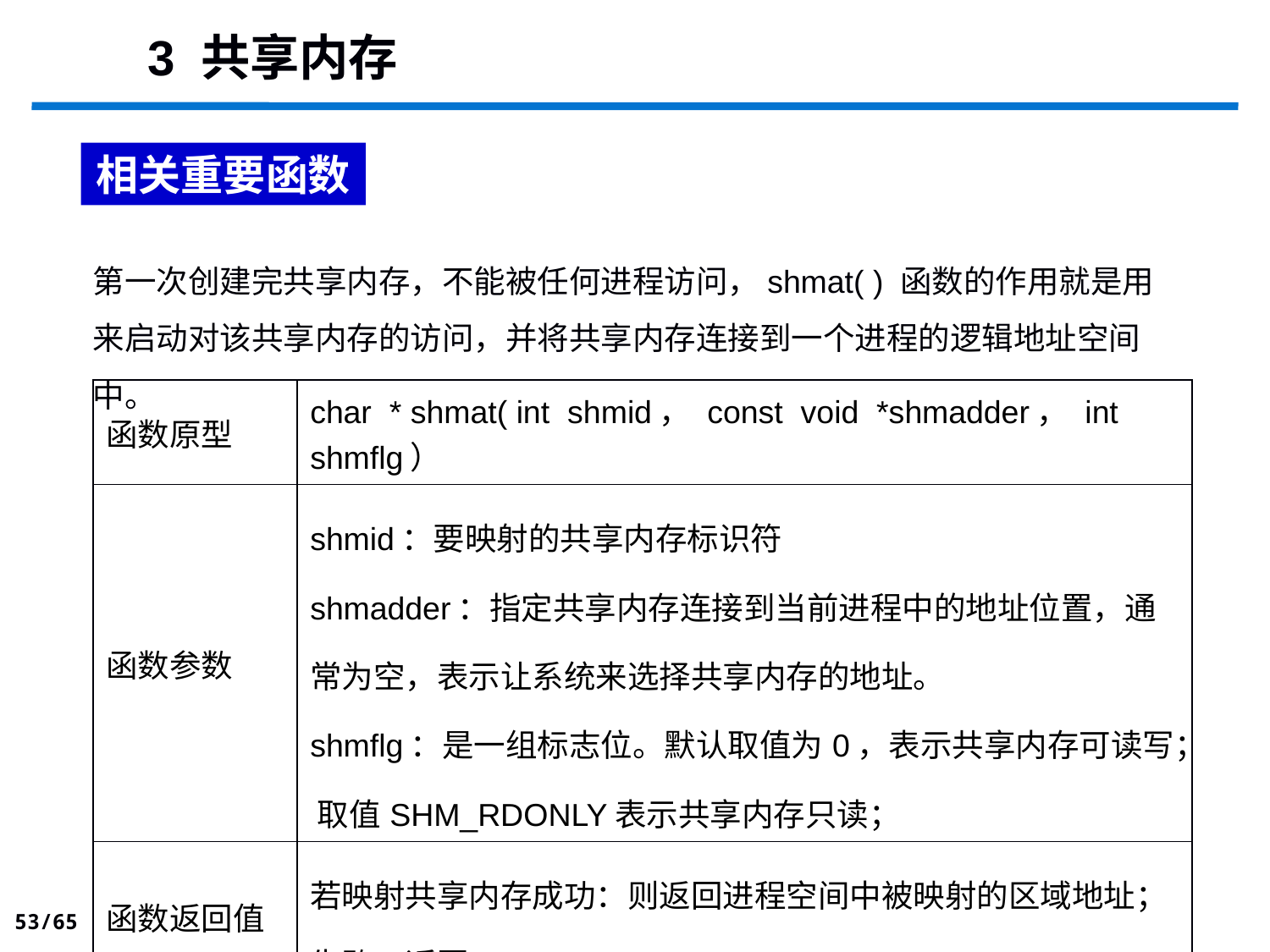

3 共享内存
相关重要函数
第一次创建完共享内存，不能被任何进程访问，shmat( ) 函数的作用就是用来启动对该共享内存的访问，并将共享内存连接到一个进程的逻辑地址空间中。
| 函数原型 | char \* shmat( int shmid， const void \*shmadder， int shmflg） |
| --- | --- |
| 函数参数 | shmid：要映射的共享内存标识符 shmadder：指定共享内存连接到当前进程中的地址位置，通常为空，表示让系统来选择共享内存的地址。 shmflg：是一组标志位。默认取值为0，表示共享内存可读写； 取值SHM\_RDONLY表示共享内存只读； |
| 函数返回值 | 若映射共享内存成功：则返回进程空间中被映射的区域地址； 失败：返回-1 |